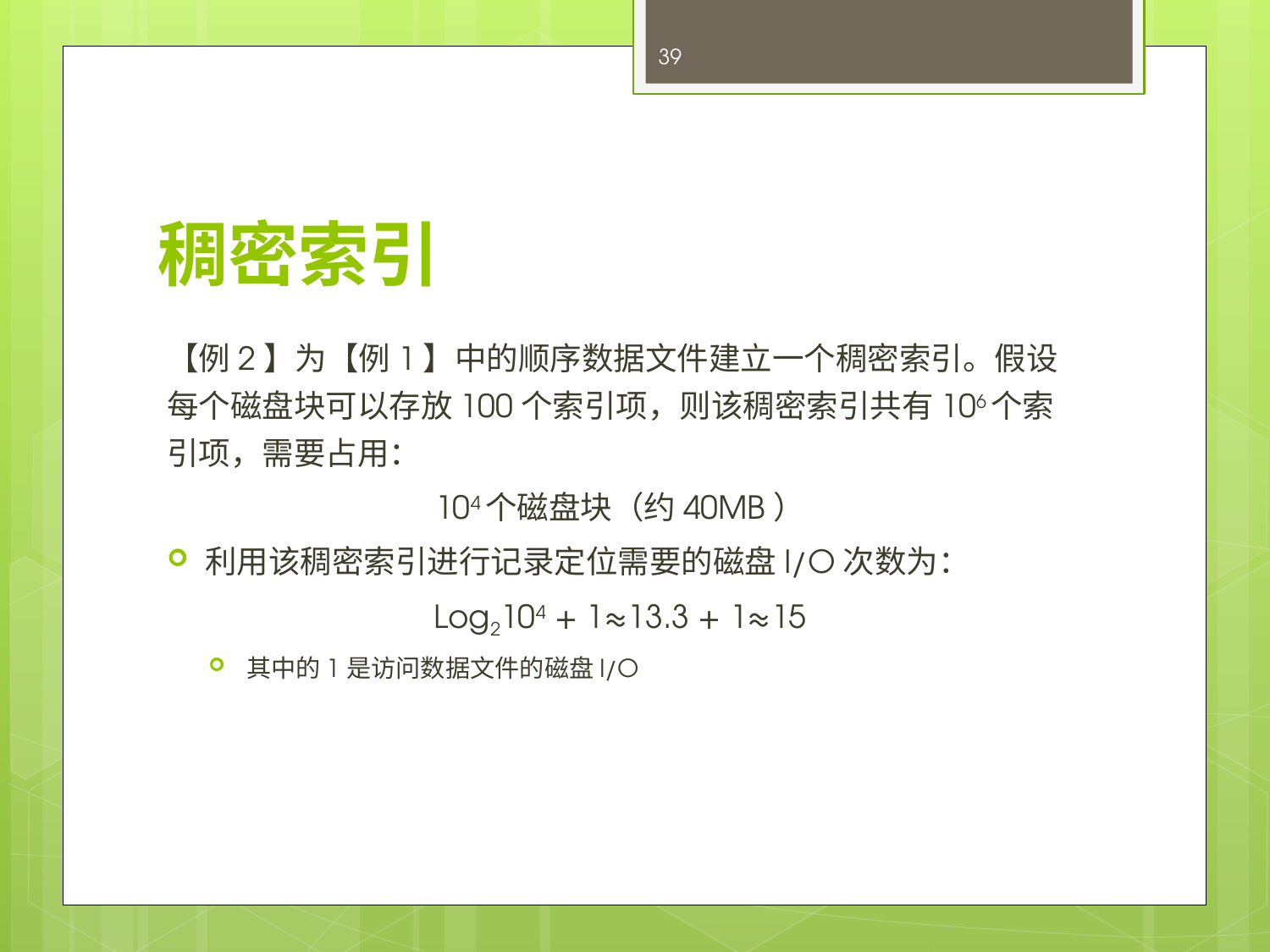

39
# 稠密索引
【例2】为【例1】中的顺序数据文件建立一个稠密索引。假设每个磁盘块可以存放100个索引项，则该稠密索引共有106个索引项，需要占用：
104个磁盘块（约40MB）
利用该稠密索引进行记录定位需要的磁盘I/O次数为：
Log2104 + 1≈13.3 + 1≈15
其中的1是访问数据文件的磁盘I/O